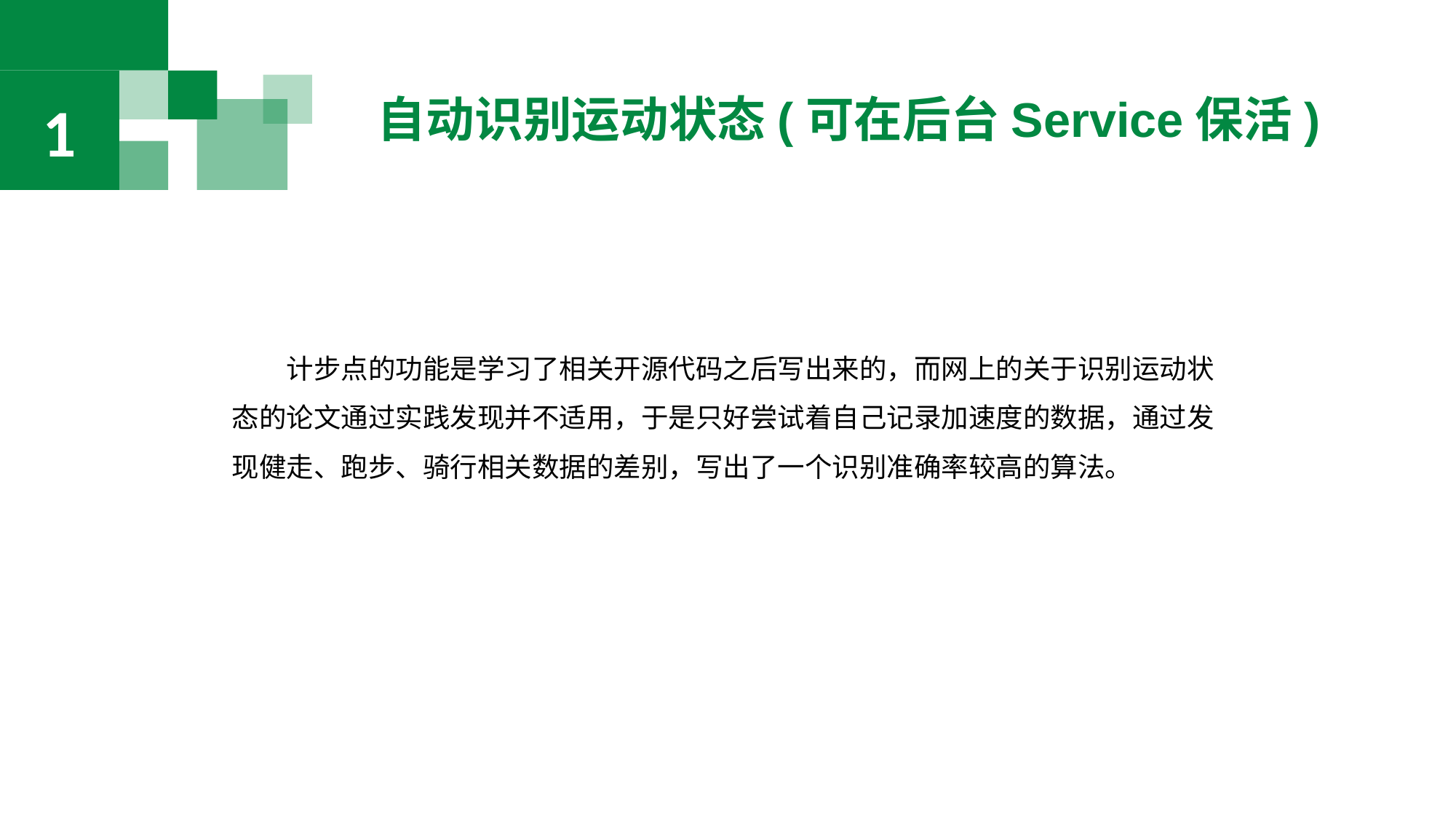

1
自动识别运动状态(可在后台Service保活)
计步点的功能是学习了相关开源代码之后写出来的，而网上的关于识别运动状态的论文通过实践发现并不适用，于是只好尝试着自己记录加速度的数据，通过发现健走、跑步、骑行相关数据的差别，写出了一个识别准确率较高的算法。